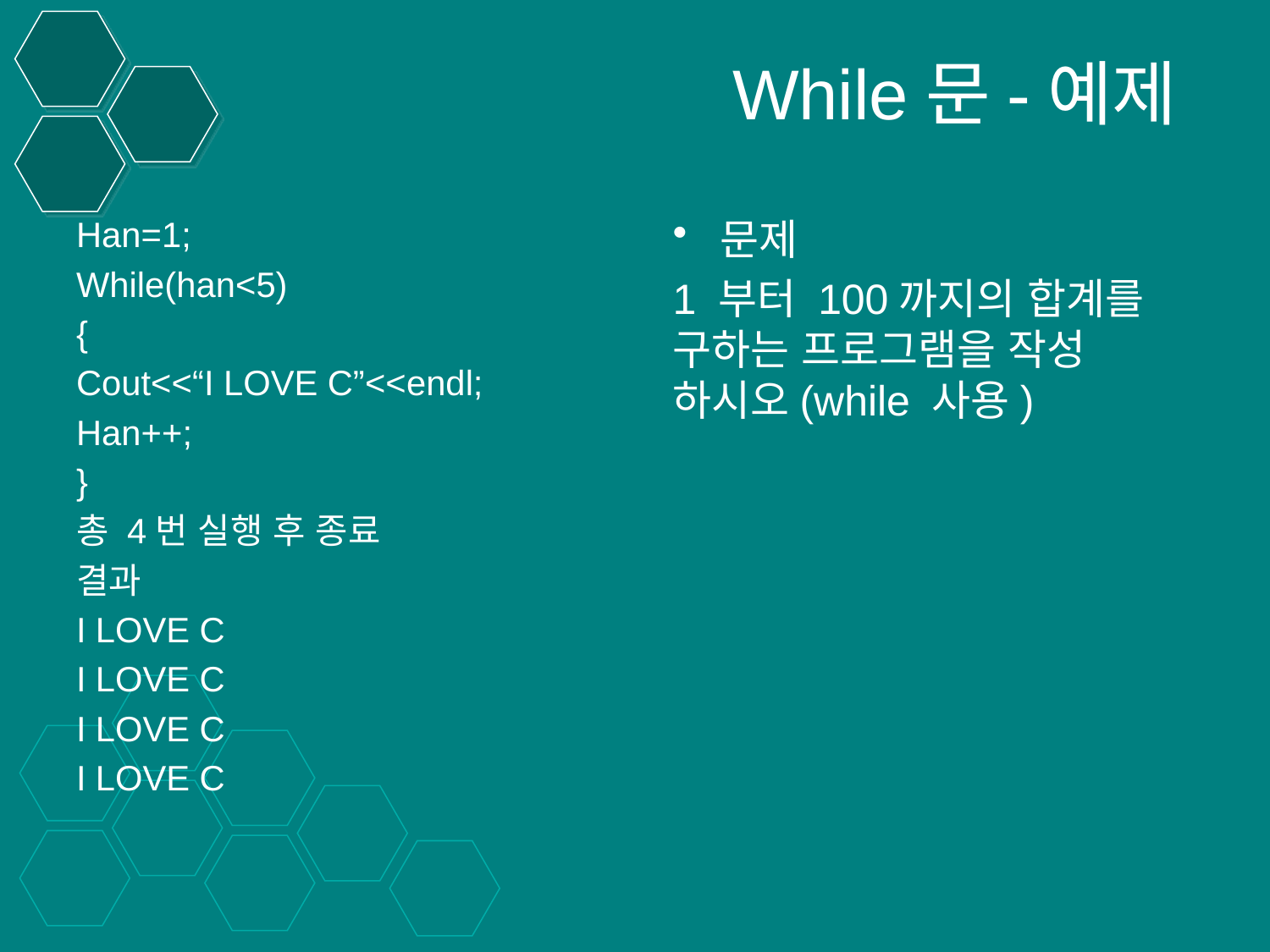

# While문-예제
Han=1;
While(han<5)
{
Cout<<“I LOVE C”<<endl;
Han++;
}
총 4번 실행 후 종료
결과
I LOVE C
I LOVE C
I LOVE C
I LOVE C

문제
1 부터 100까지의 합계를 구하는 프로그램을 작성 하시오(while 사용)